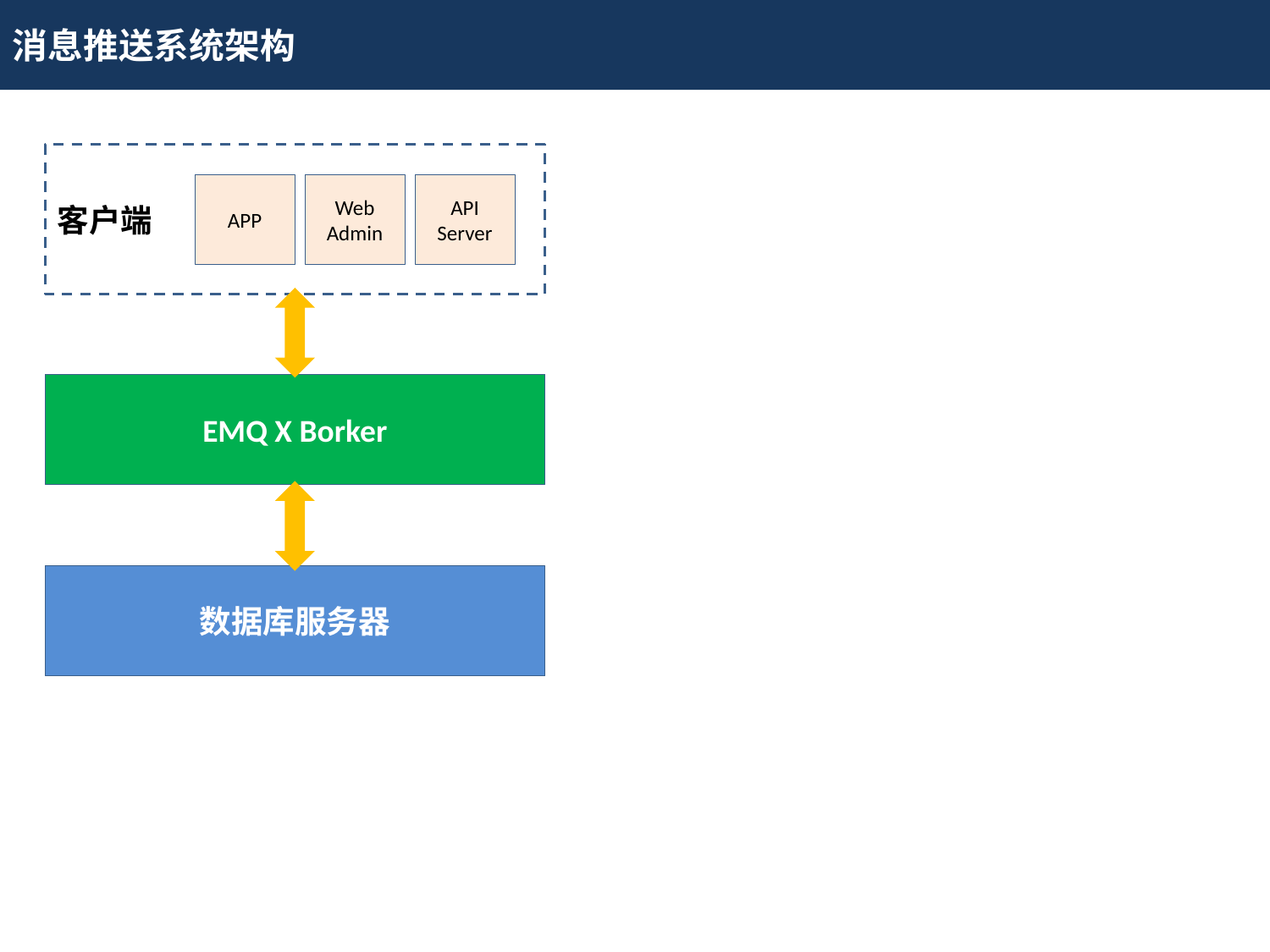

消息推送系统架构
客户端
APP
Web Admin
API Server

EMQ X Borker

数据库服务器